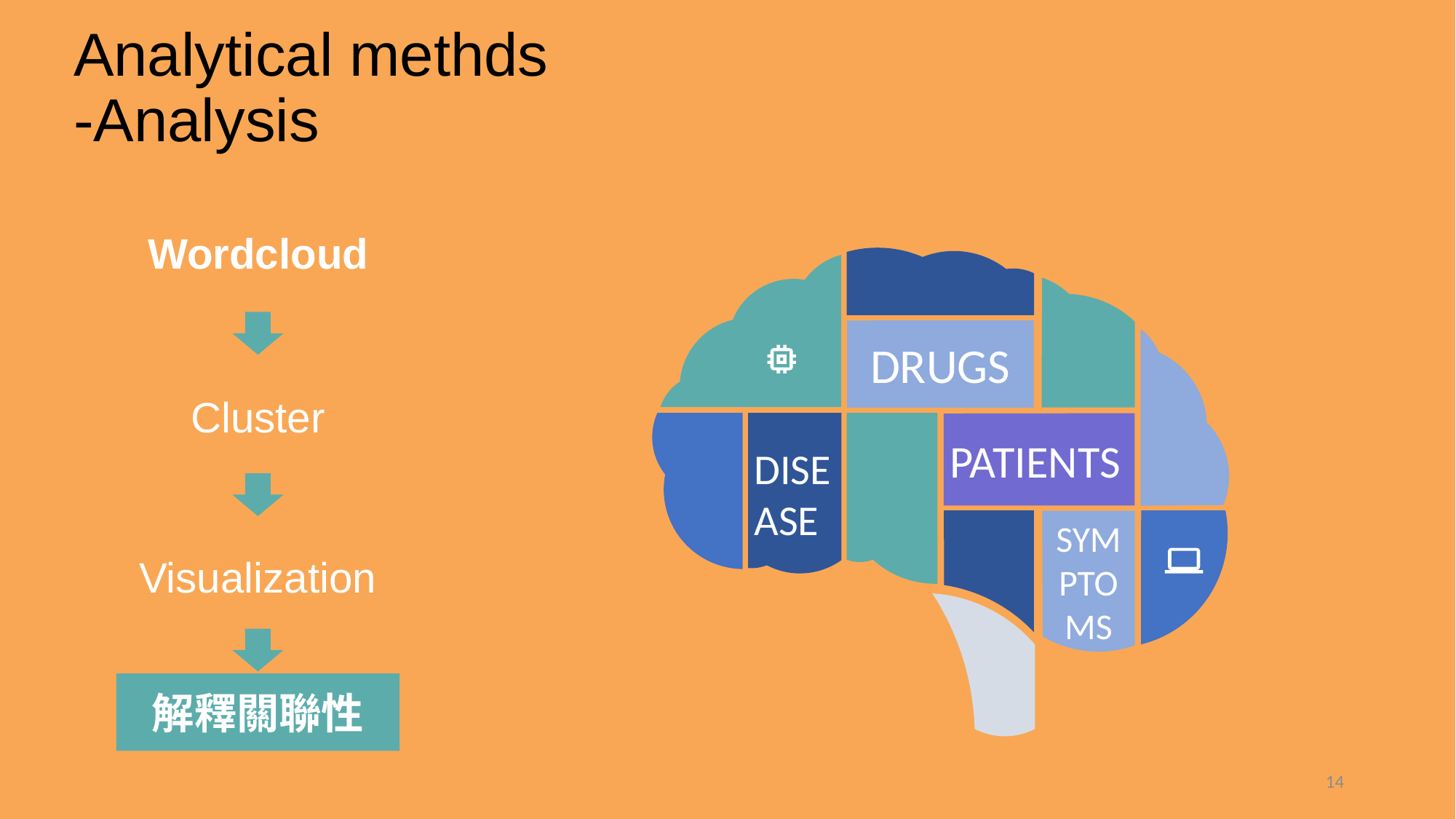

Analytical methds
-Analysis
Wordcloud

DRUGS

DISEASE

PATIENTS

SYMPTOMS

Cluster

Visualization

解釋關聯性
14